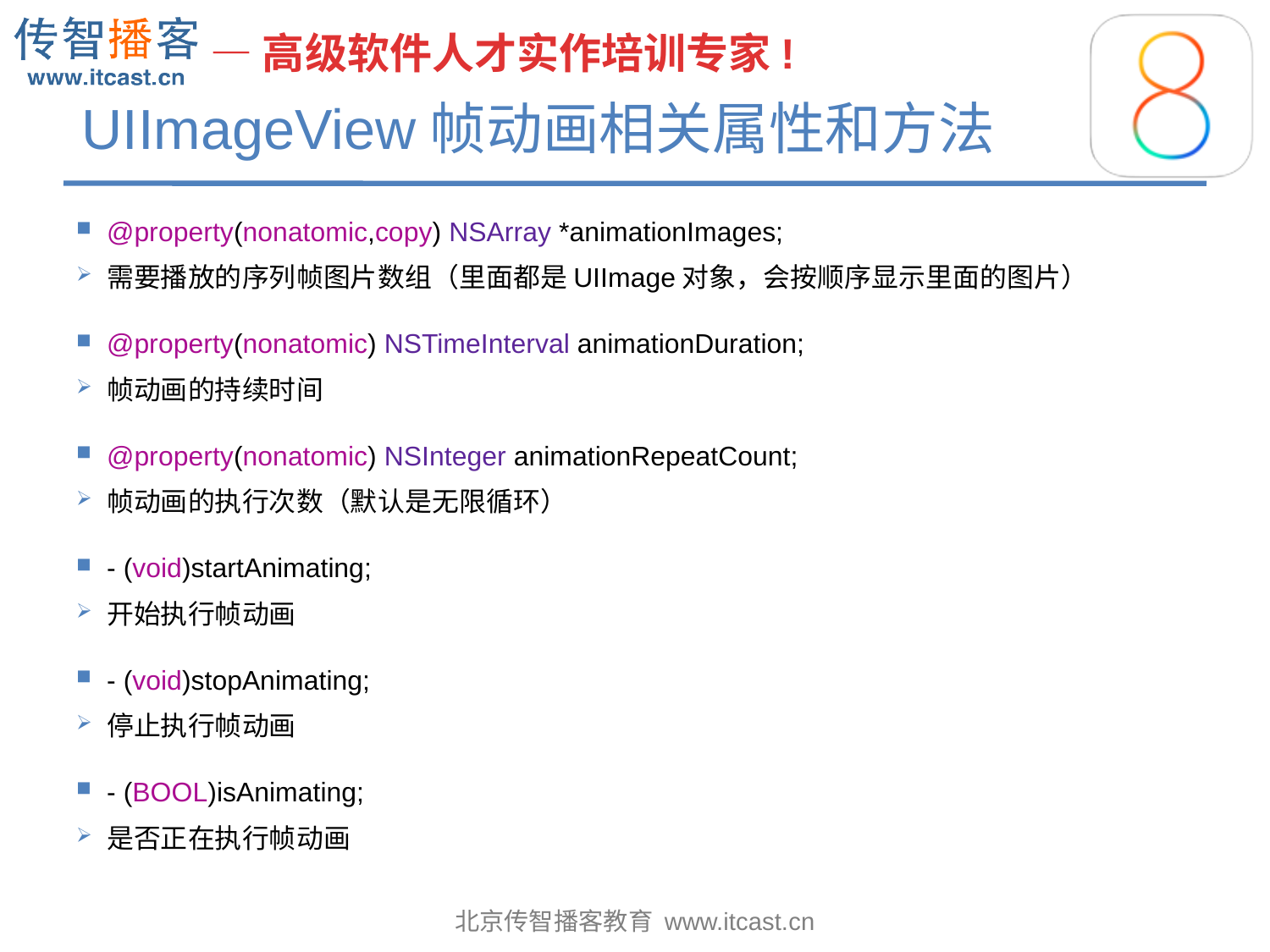

# UIImageView帧动画相关属性和方法
@property(nonatomic,copy) NSArray *animationImages;
需要播放的序列帧图片数组（里面都是UIImage对象，会按顺序显示里面的图片）
@property(nonatomic) NSTimeInterval animationDuration;
帧动画的持续时间
@property(nonatomic) NSInteger animationRepeatCount;
帧动画的执行次数（默认是无限循环）
- (void)startAnimating;
开始执行帧动画
- (void)stopAnimating;
停止执行帧动画
- (BOOL)isAnimating;
是否正在执行帧动画